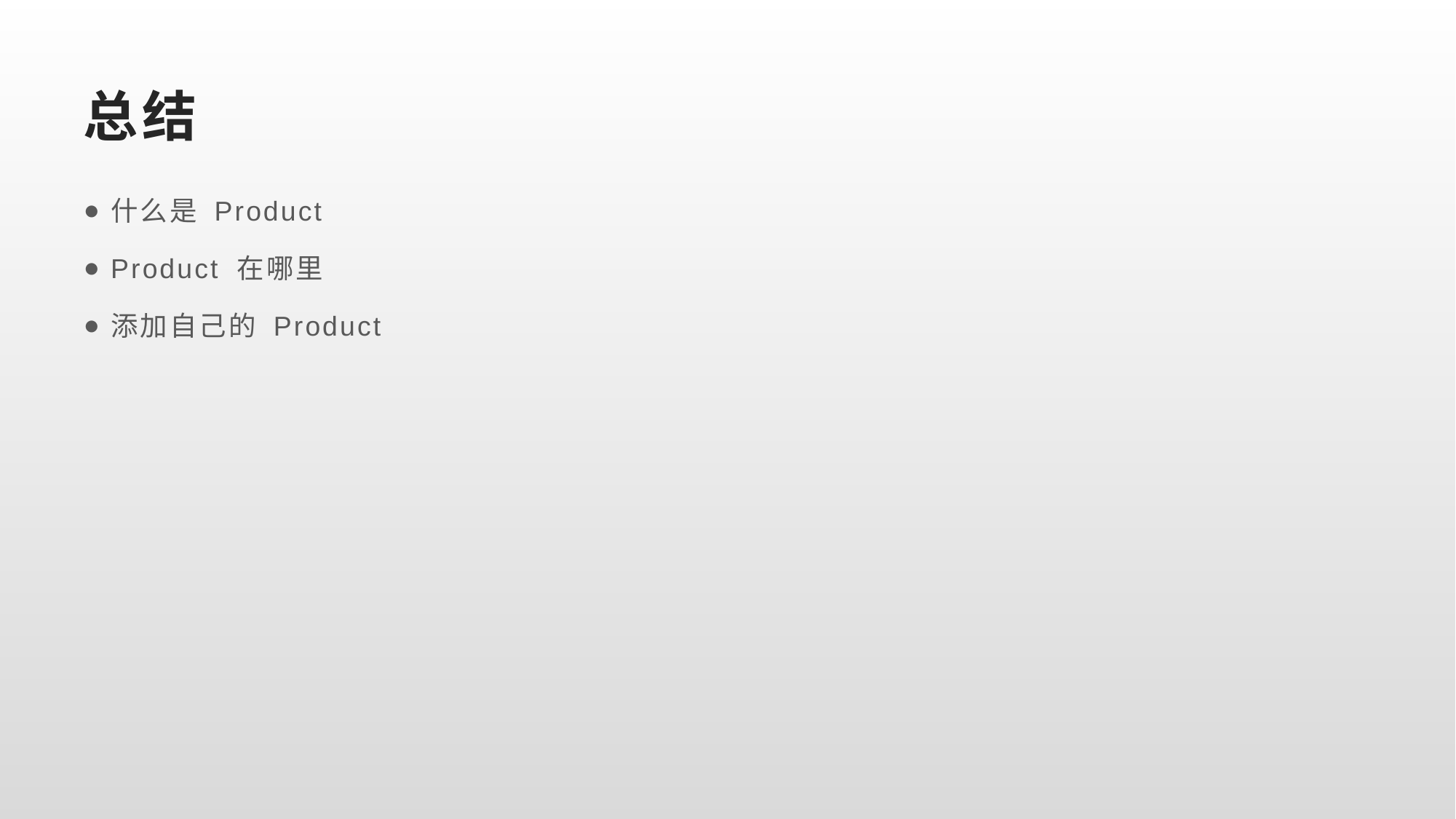

# 总结
什么是 Product
Product 在哪里
添加自己的 Product